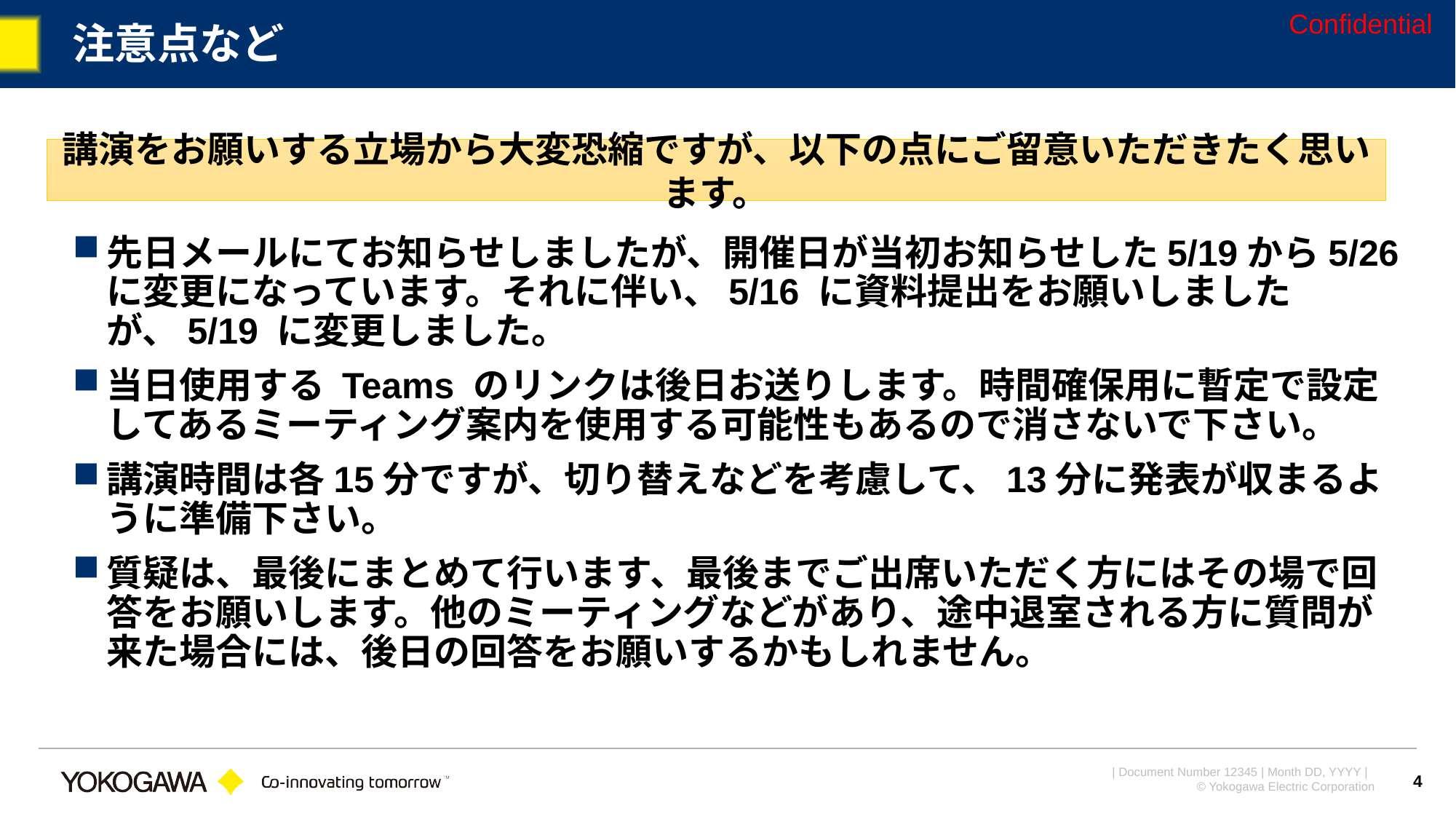

# 注意点など
講演をお願いする立場から大変恐縮ですが、以下の点にご留意いただきたく思います。
先日メールにてお知らせしましたが、開催日が当初お知らせした5/19から5/26に変更になっています。それに伴い、5/16 に資料提出をお願いしましたが、5/19 に変更しました。
当日使用する Teams のリンクは後日お送りします。時間確保用に暫定で設定してあるミーティング案内を使用する可能性もあるので消さないで下さい。
講演時間は各15分ですが、切り替えなどを考慮して、13分に発表が収まるように準備下さい。
質疑は、最後にまとめて行います、最後までご出席いただく方にはその場で回答をお願いします。他のミーティングなどがあり、途中退室される方に質問が来た場合には、後日の回答をお願いするかもしれません。
4